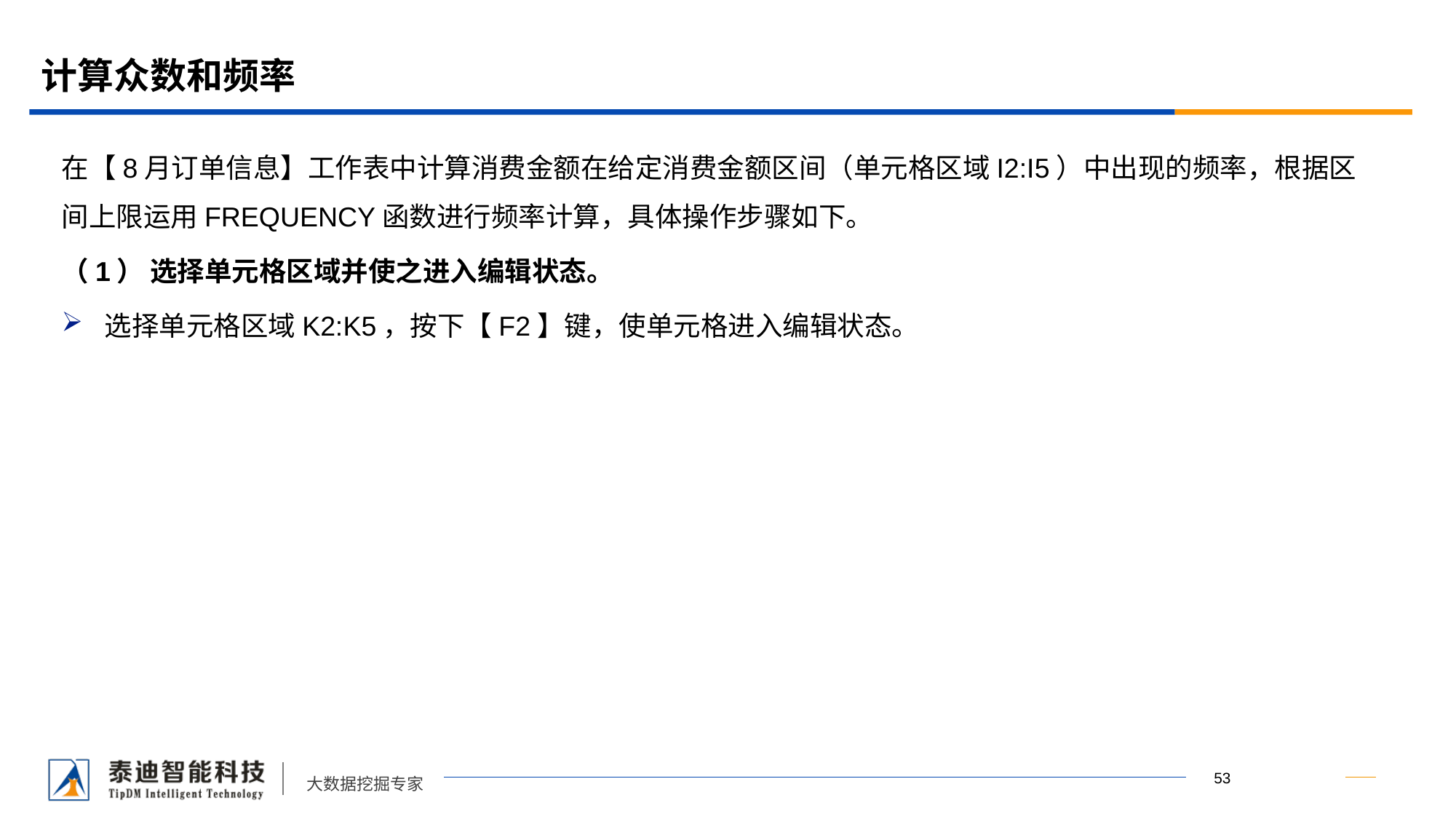

# 计算众数和频率
在【8月订单信息】工作表中计算消费金额在给定消费金额区间（单元格区域I2:I5）中出现的频率，根据区间上限运用FREQUENCY函数进行频率计算，具体操作步骤如下。
（1） 选择单元格区域并使之进入编辑状态。
选择单元格区域K2:K5，按下【F2】键，使单元格进入编辑状态。